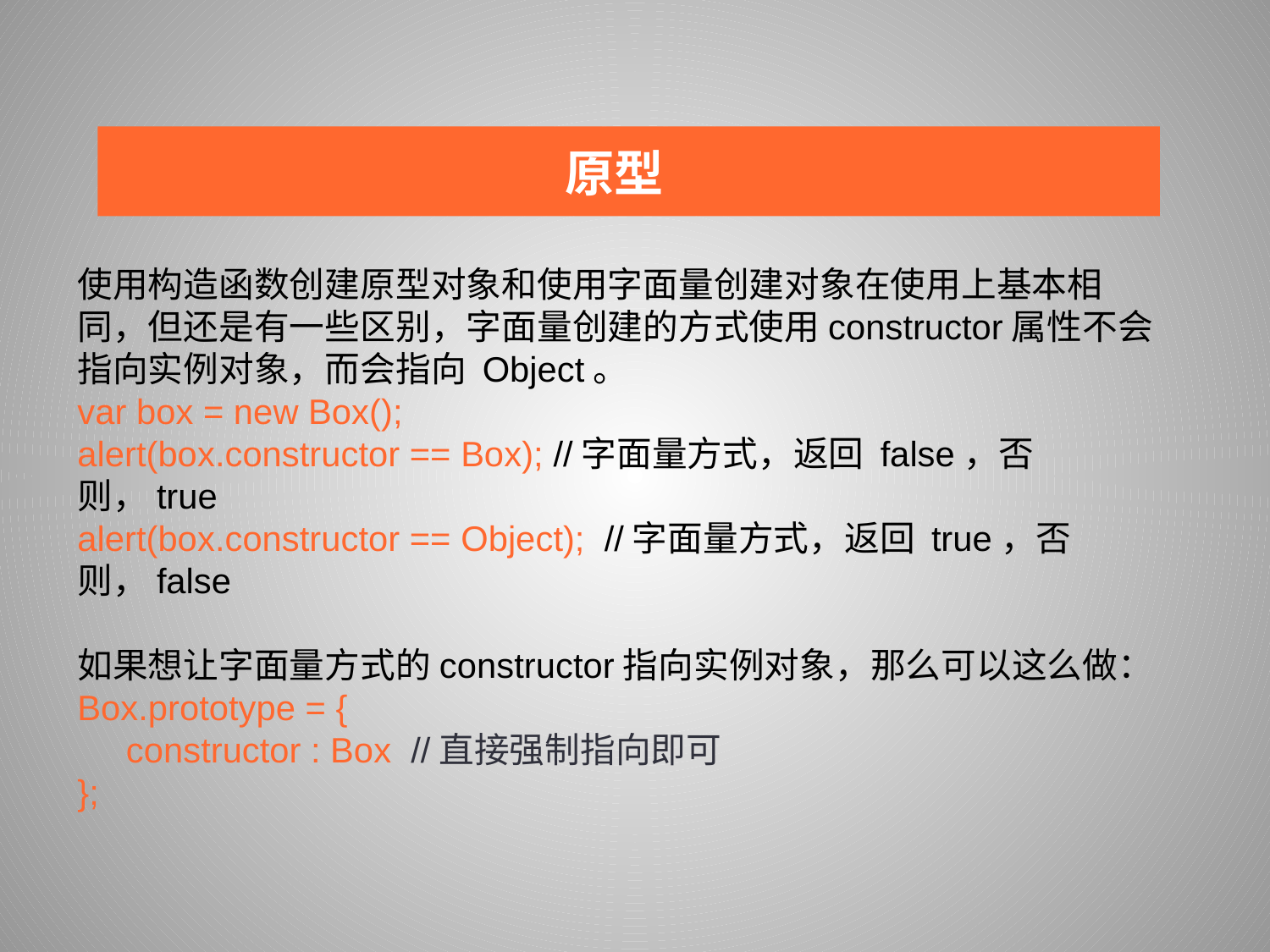

原型
使用构造函数创建原型对象和使用字面量创建对象在使用上基本相同，但还是有一些区别，字面量创建的方式使用constructor属性不会指向实例对象，而会指向 Object。
var box = new Box();
alert(box.constructor == Box); //字面量方式，返回 false，否则，true
alert(box.constructor == Object);  //字面量方式，返回 true，否则，false

如果想让字面量方式的constructor指向实例对象，那么可以这么做：
Box.prototype = {
     constructor : Box  //直接强制指向即可
};